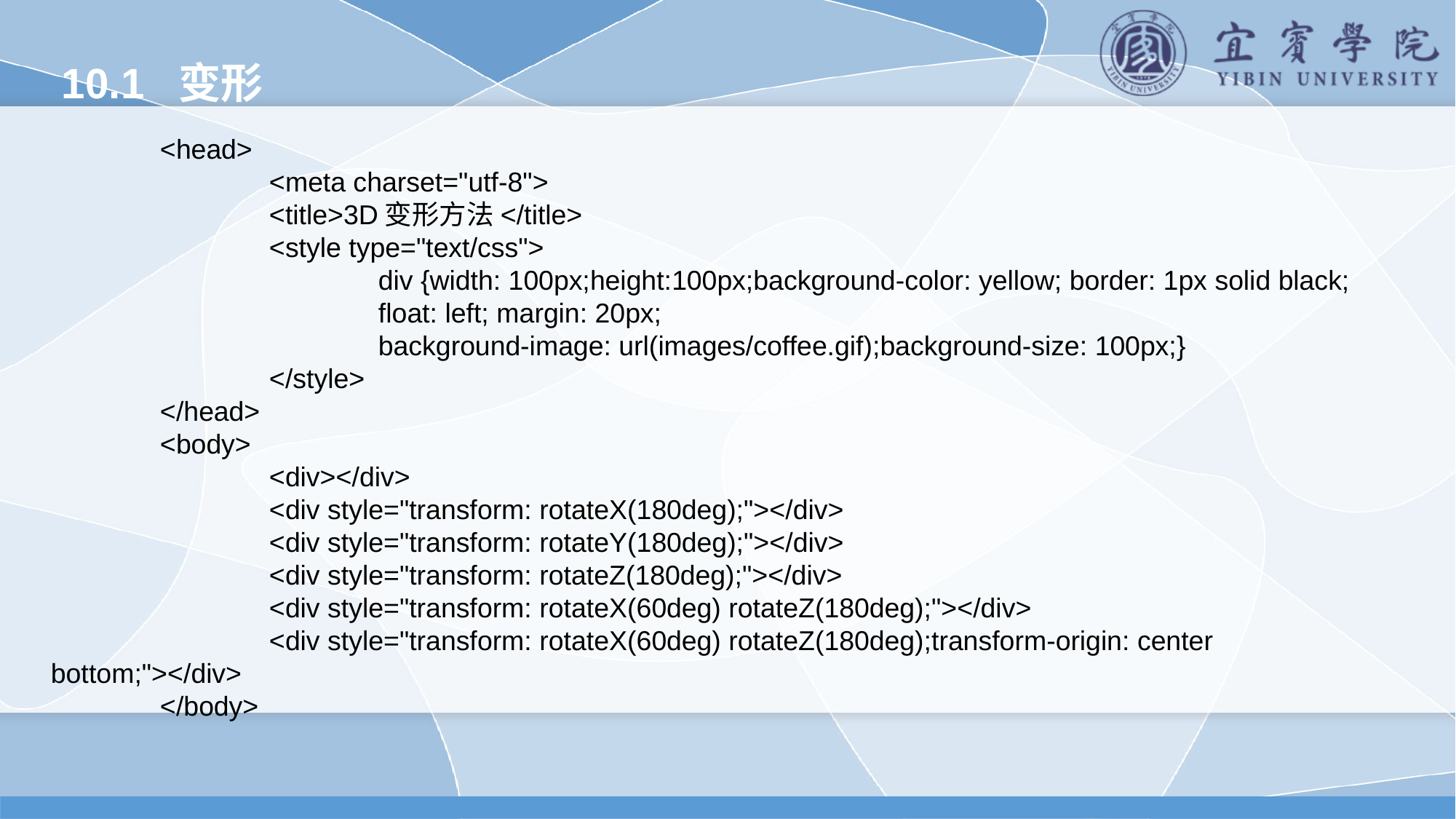

10.1  变形
	<head>
		<meta charset="utf-8">
		<title>3D变形方法</title>
		<style type="text/css">
			div {width: 100px;height:100px;background-color: yellow; border: 1px solid black;
			float: left; margin: 20px;
			background-image: url(images/coffee.gif);background-size: 100px;}
		</style>
	</head>
	<body>
		<div></div>
		<div style="transform: rotateX(180deg);"></div>
		<div style="transform: rotateY(180deg);"></div>
		<div style="transform: rotateZ(180deg);"></div>
		<div style="transform: rotateX(60deg) rotateZ(180deg);"></div>
		<div style="transform: rotateX(60deg) rotateZ(180deg);transform-origin: center bottom;"></div>
	</body>